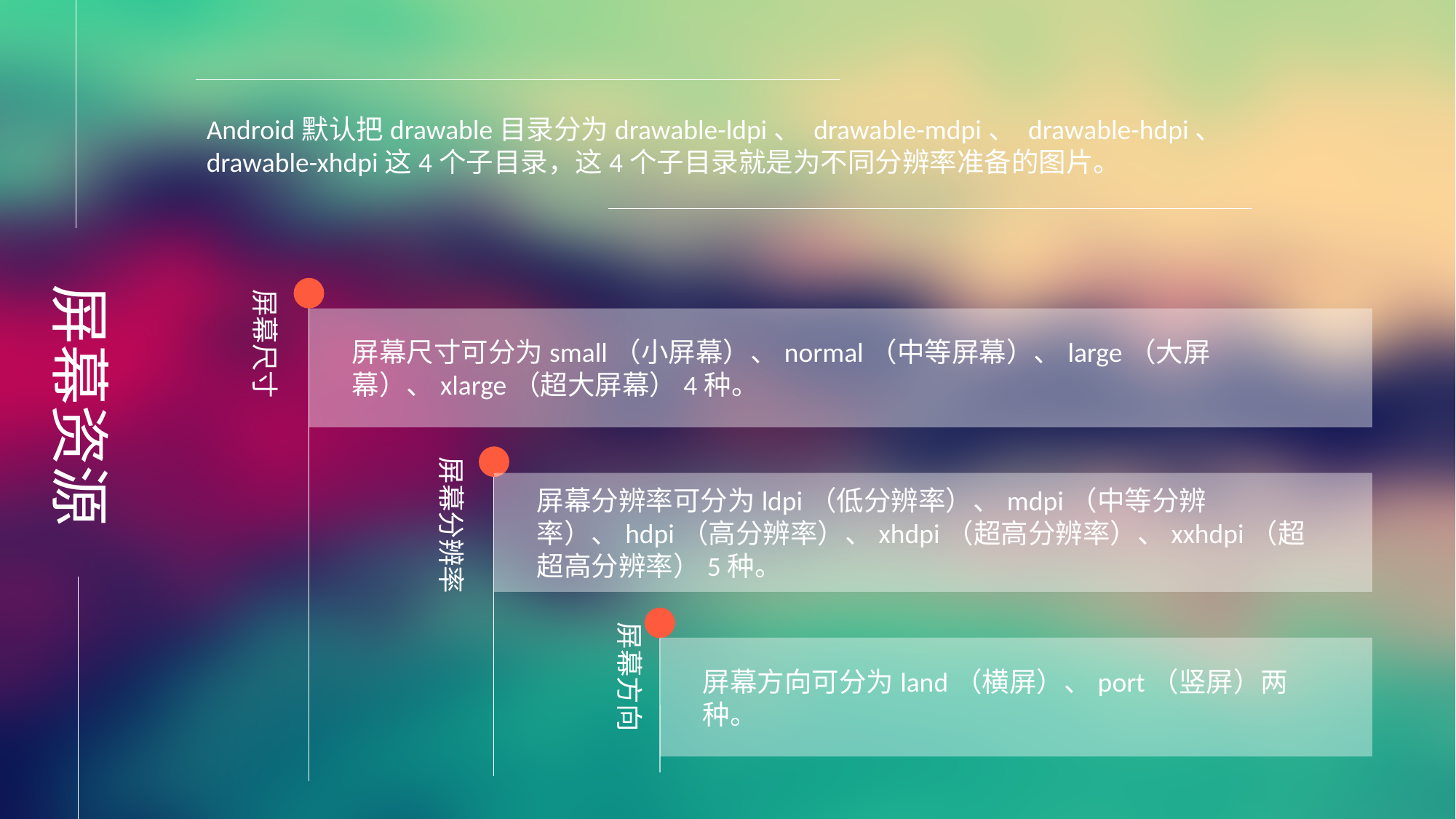

Android默认把drawable目录分为drawable-ldpi、 drawable-mdpi、 drawable-hdpi、 drawable-xhdpi这4个子目录，这4个子目录就是为不同分辨率准备的图片。
屏幕资源

屏幕尺寸
屏幕分辨率

屏幕方向
屏幕尺寸可分为small（小屏幕）、normal（中等屏幕）、large（大屏幕）、xlarge（超大屏幕）4种。
屏幕分辨率可分为ldpi（低分辨率）、mdpi（中等分辨率）、hdpi（高分辨率）、xhdpi（超高分辨率）、xxhdpi（超超高分辨率）5种。
屏幕方向可分为land（横屏）、port（竖屏）两种。